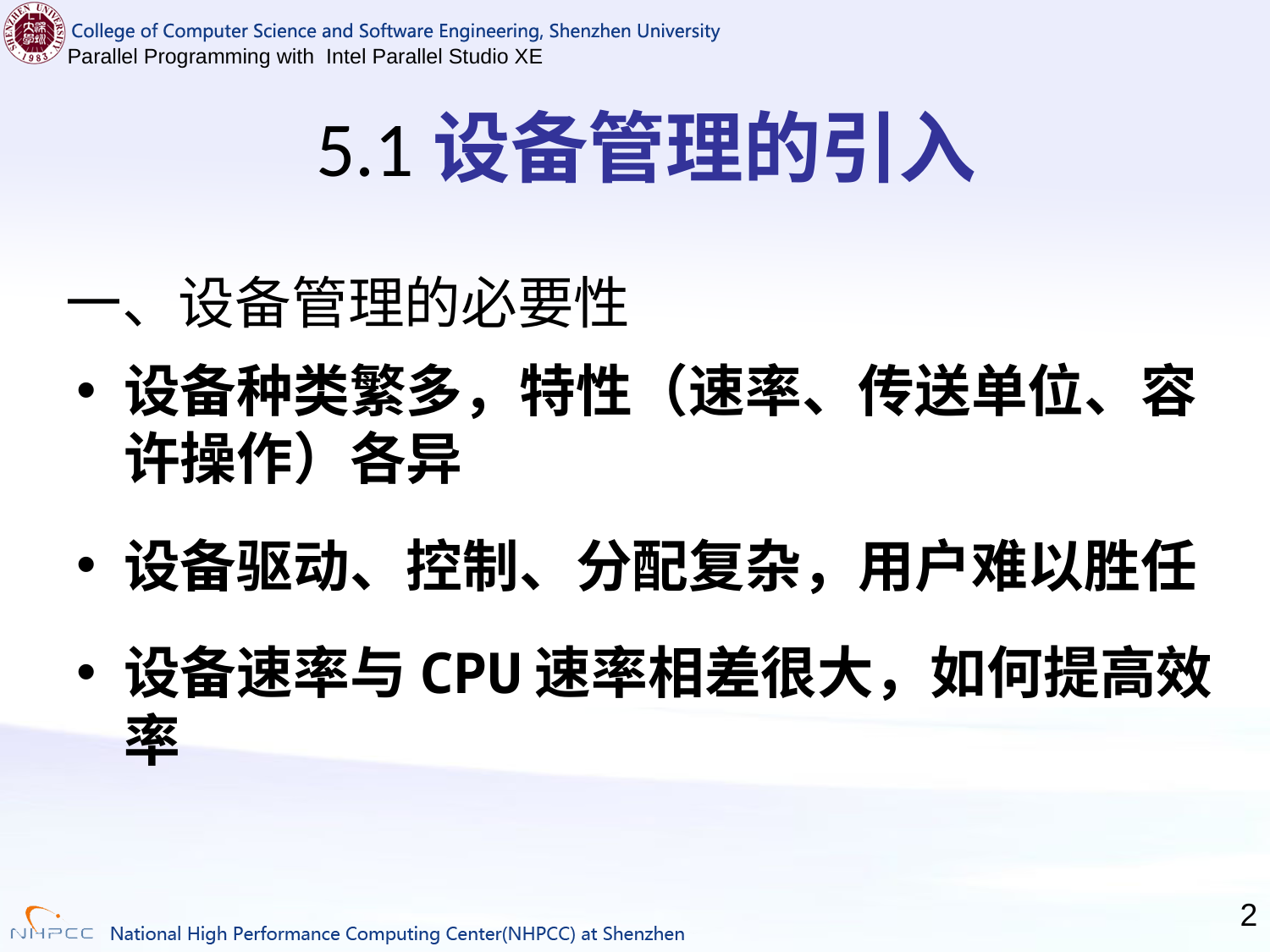

5.1设备管理的引入
# 一、设备管理的必要性
设备种类繁多，特性（速率、传送单位、容许操作）各异
设备驱动、控制、分配复杂，用户难以胜任
设备速率与CPU速率相差很大，如何提高效率
2